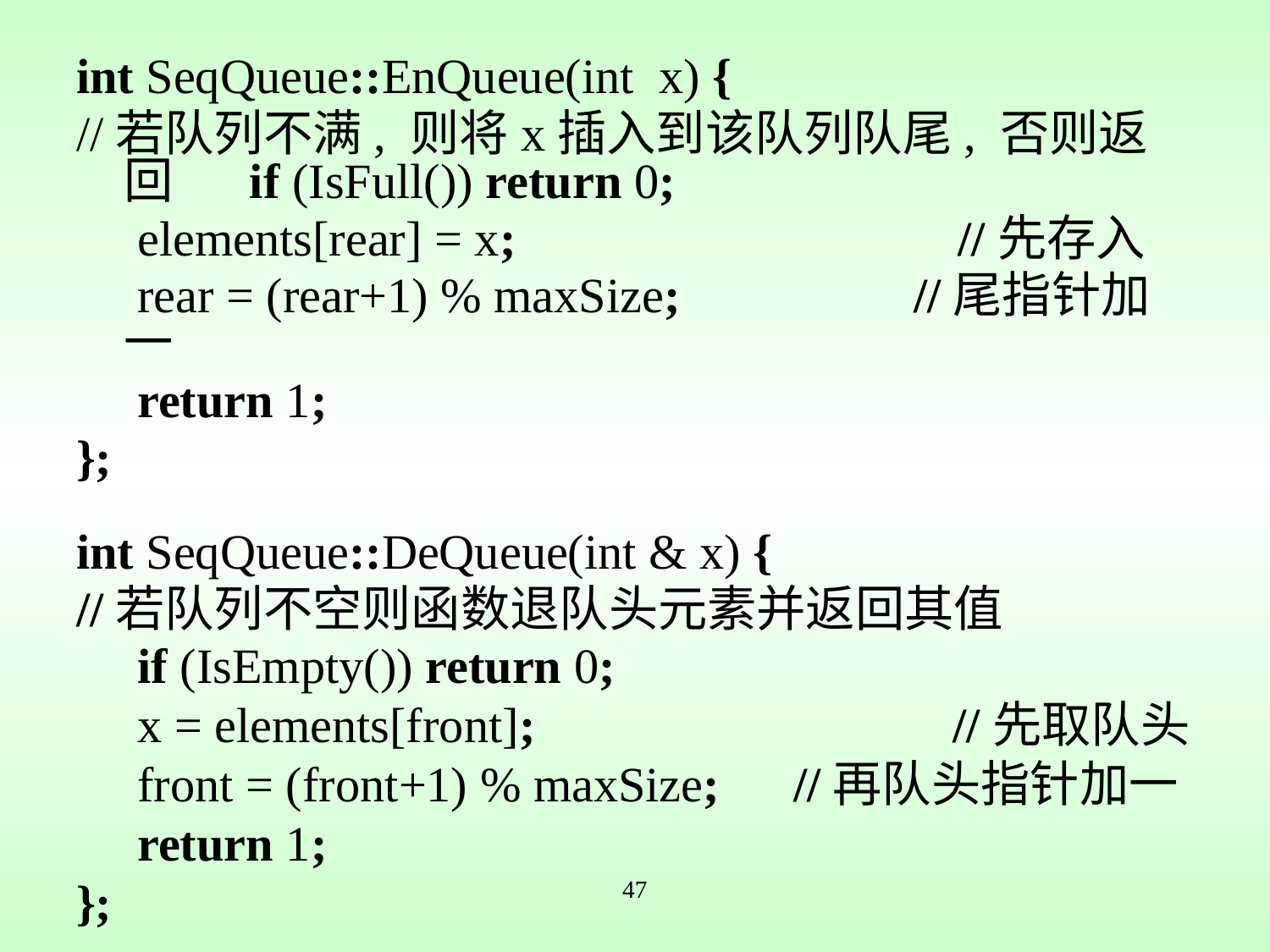

int SeqQueue::EnQueue(int  x) {
//若队列不满, 则将x插入到该队列队尾, 否则返回      if (IsFull()) return 0;
     elements[rear] = x;                                    //先存入
     rear = (rear+1) % maxSize;                   //尾指针加一
     return 1;
};

int SeqQueue::DeQueue(int & x) {
//若队列不空则函数退队头元素并返回其值
     if (IsEmpty()) return 0;
     x = elements[front];                                  //先取队头
     front = (front+1) % maxSize;      //再队头指针加一
     return 1;
};
47